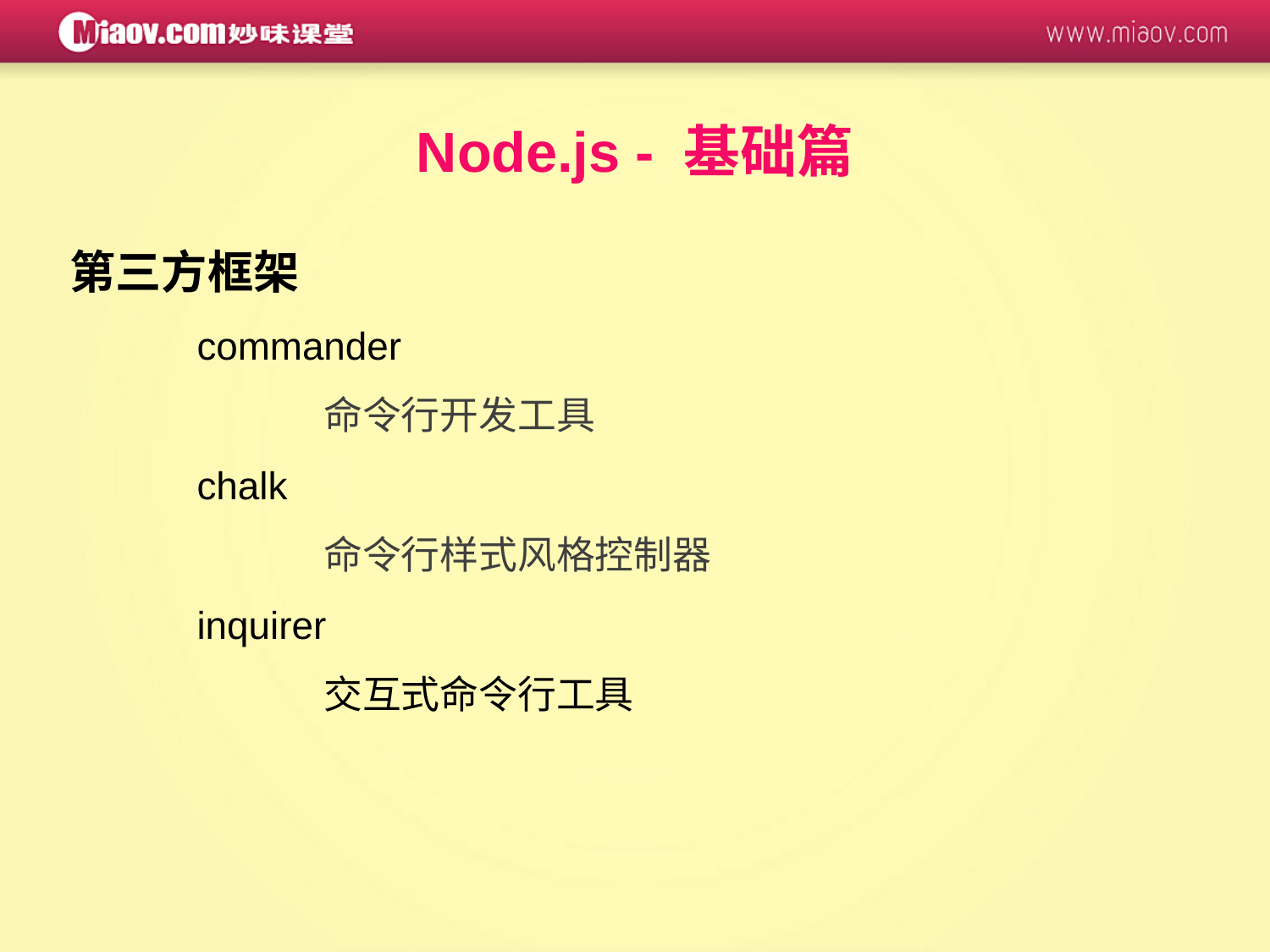

Node.js - 基础篇
第三方框架
	commander
		命令行开发工具
	chalk
		命令行样式风格控制器
	inquirer
		交互式命令行工具